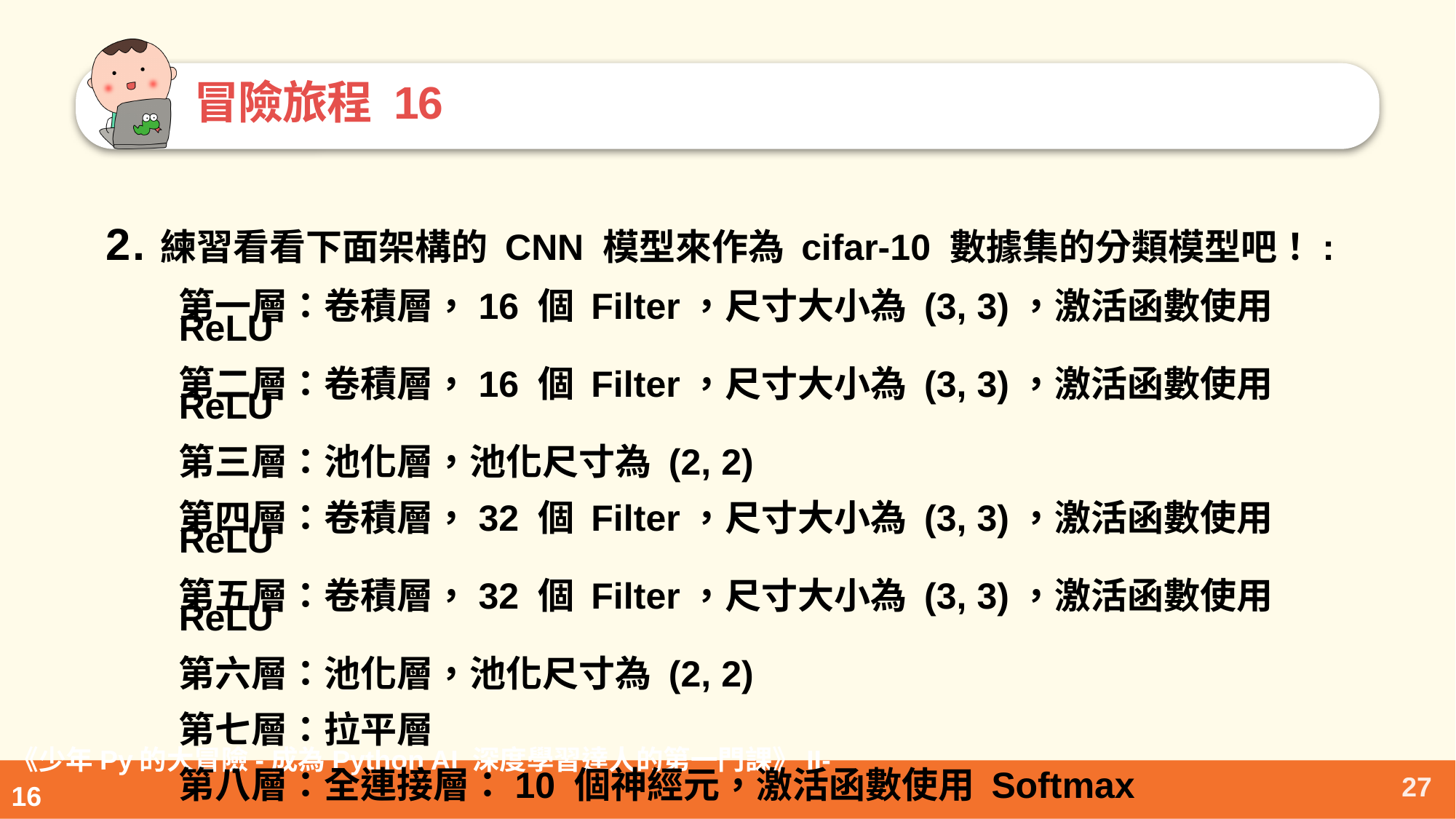

冒險旅程 16
練習看看下面架構的 CNN 模型來作為 cifar-10 數據集的分類模型吧！:
第一層：卷積層，16 個 Filter，尺寸大小為 (3, 3)，激活函數使用 ReLU
第二層：卷積層，16 個 Filter，尺寸大小為 (3, 3)，激活函數使用 ReLU
第三層：池化層，池化尺寸為 (2, 2)
第四層：卷積層，32 個 Filter，尺寸大小為 (3, 3)，激活函數使用 ReLU
第五層：卷積層，32 個 Filter，尺寸大小為 (3, 3)，激活函數使用 ReLU
第六層：池化層，池化尺寸為 (2, 2)
第七層：拉平層
第八層：全連接層：10 個神經元，激活函數使用 Softmax
27